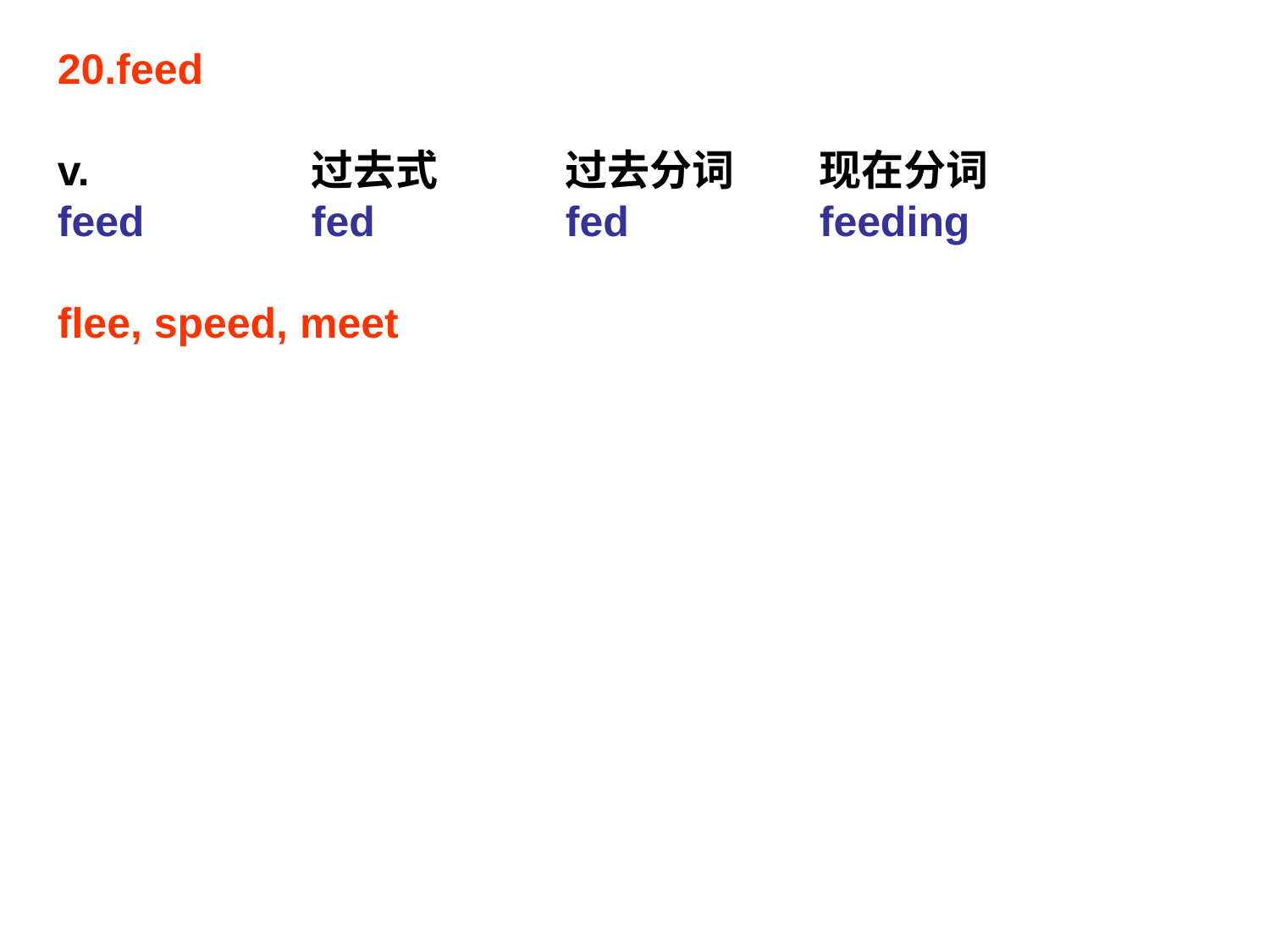

20.feed

v.		过去式	过去分词	现在分词
feed		fed		fed		feeding

flee, speed, meet